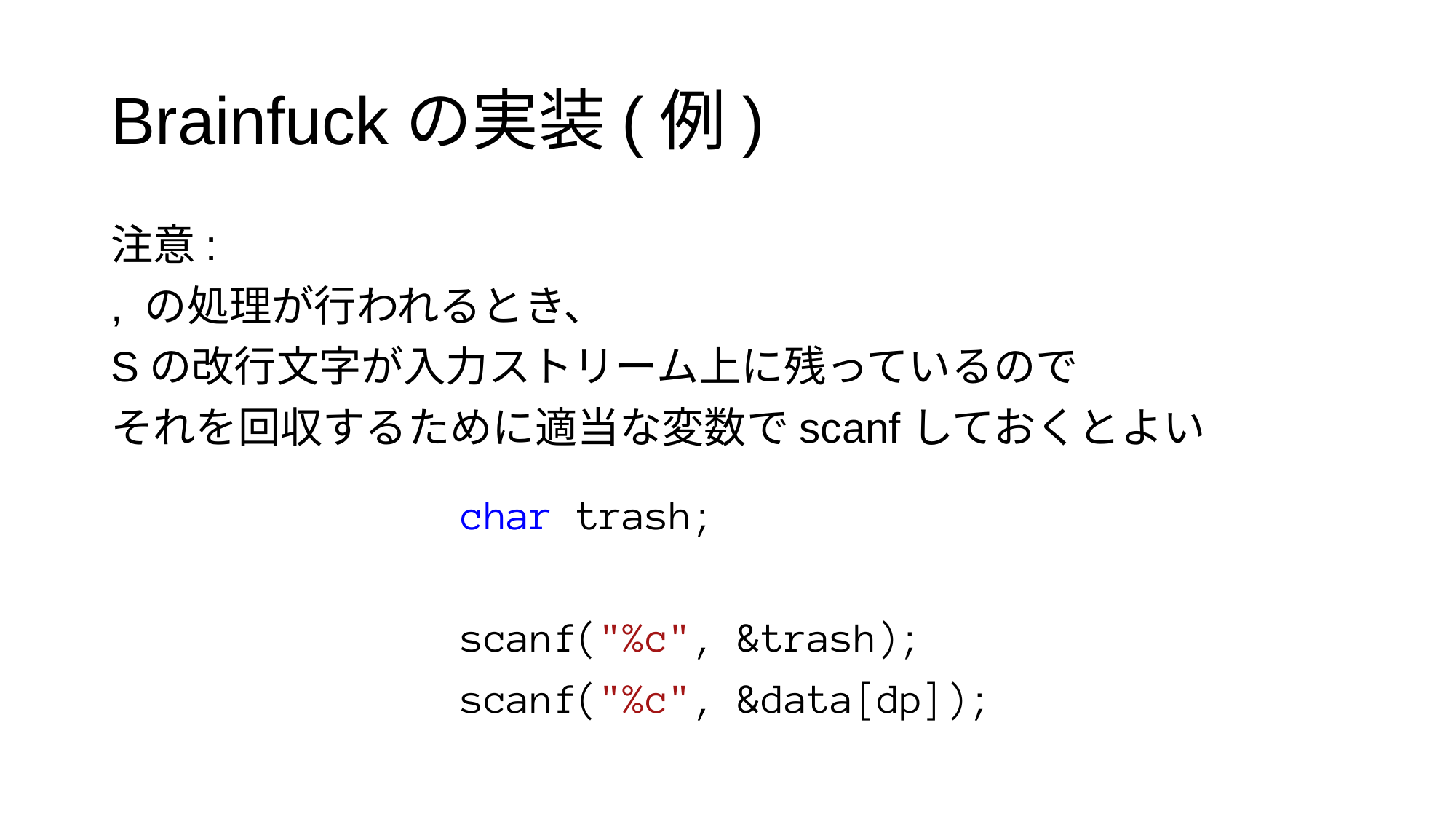

# Brainfuckの実装(例)
注意:
, の処理が行われるとき、
Sの改行文字が入力ストリーム上に残っているので
それを回収するために適当な変数でscanfしておくとよい
char trash;

scanf("%c", &trash);
scanf("%c", &data[dp]);